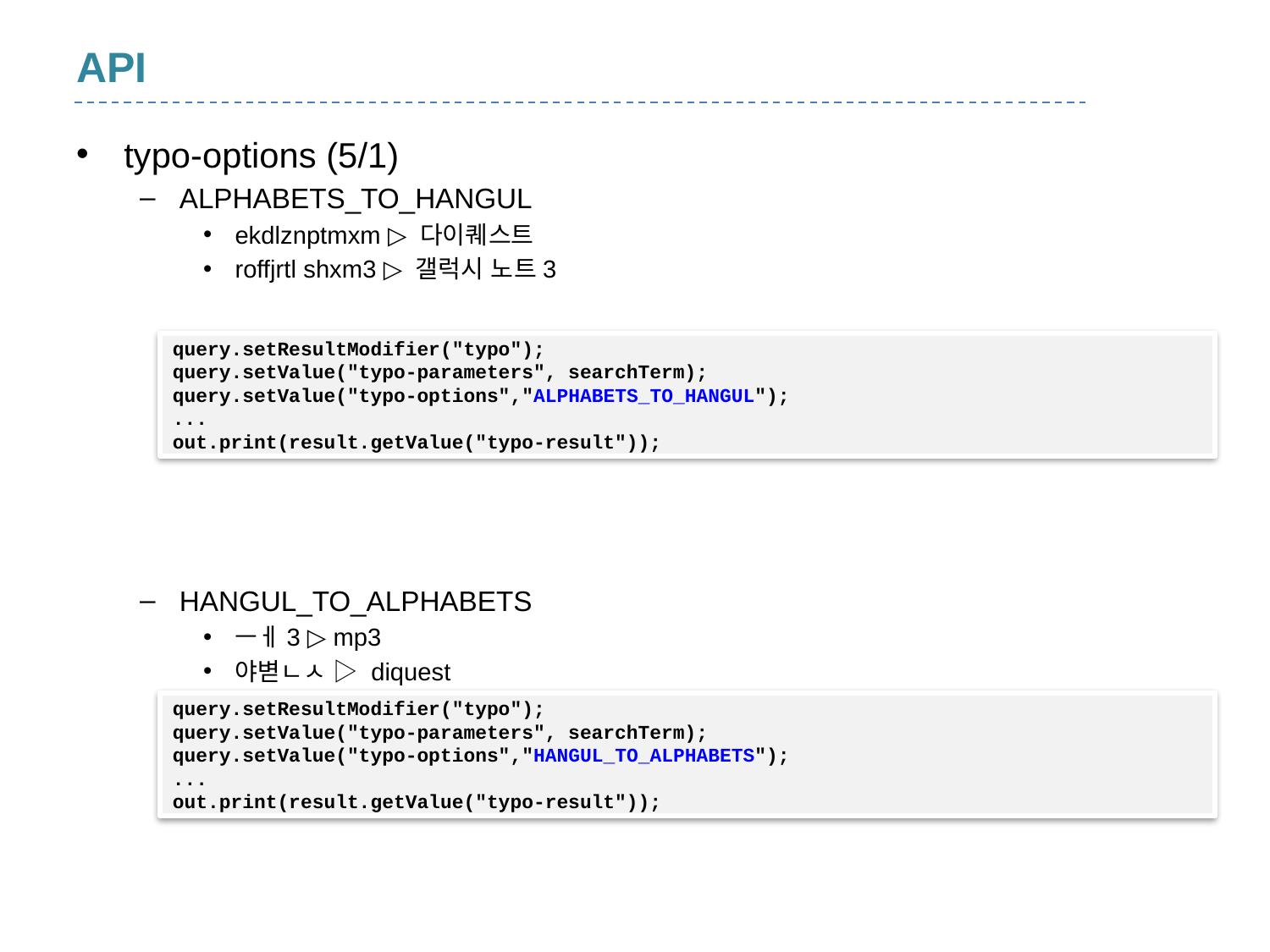

# API
typo-options (5/1)
ALPHABETS_TO_HANGUL
ekdlznptmxm ▷ 다이퀘스트
roffjrtl shxm3 ▷ 갤럭시 노트3

HANGUL_TO_ALPHABETS
ㅡㅔ3 ▷ mp3
야볃ㄴㅅ ▷ diquest
query.setResultModifier("typo");
query.setValue("typo-parameters", searchTerm);
query.setValue("typo-options","ALPHABETS_TO_HANGUL");
...
out.print(result.getValue("typo-result"));
query.setResultModifier("typo");
query.setValue("typo-parameters", searchTerm);
query.setValue("typo-options","HANGUL_TO_ALPHABETS");
...
out.print(result.getValue("typo-result"));